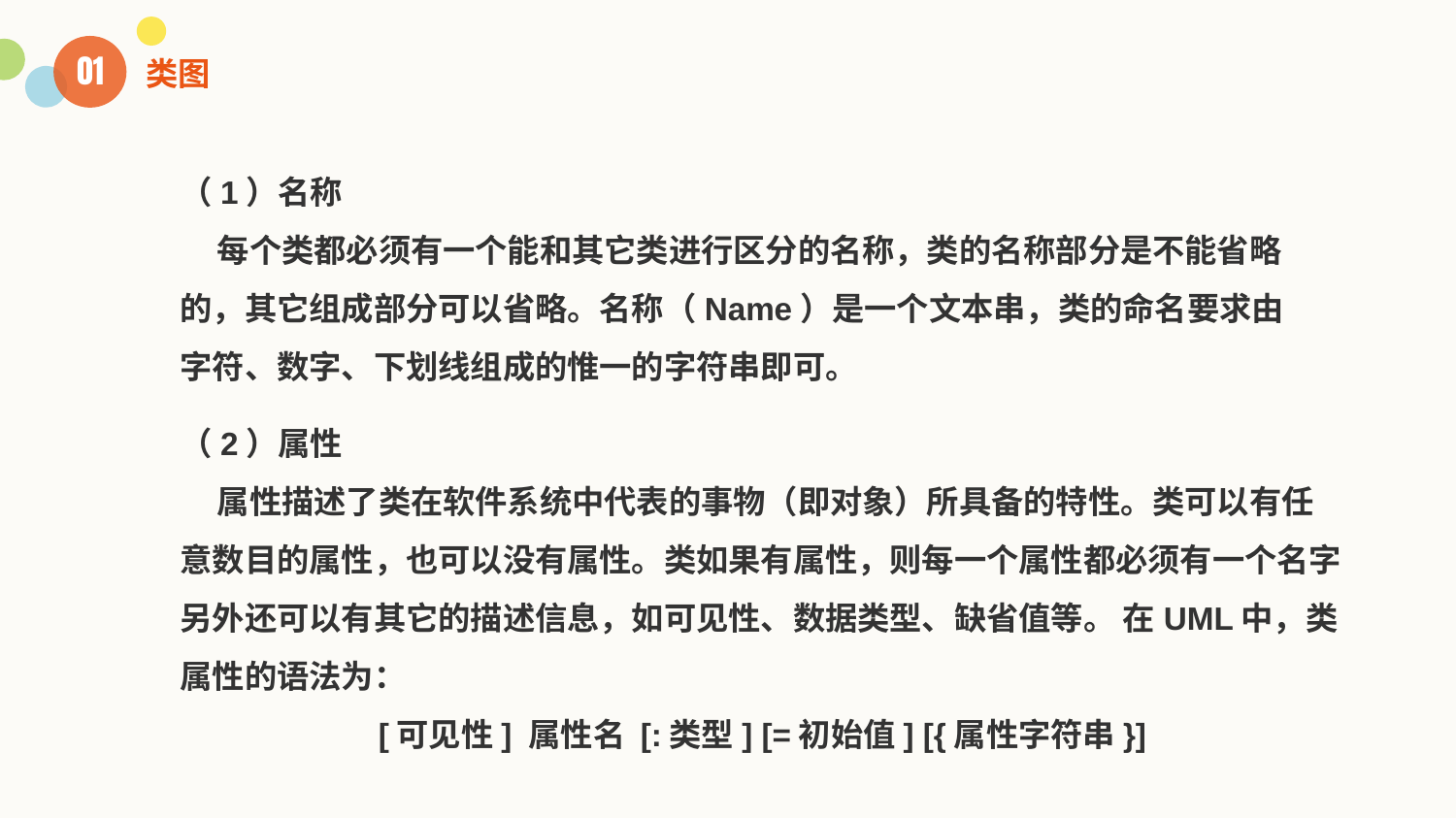

01
类图

（1）名称
    每个类都必须有一个能和其它类进行区分的名称，类的名称部分是不能省略的，其它组成部分可以省略。名称（Name）是一个文本串，类的命名要求由字符、数字、下划线组成的惟一的字符串即可。

（2）属性
    属性描述了类在软件系统中代表的事物（即对象）所具备的特性。类可以有任意数目的属性，也可以没有属性。类如果有属性，则每一个属性都必须有一个名字另外还可以有其它的描述信息，如可见性、数据类型、缺省值等。 在UML中，类属性的语法为：
[可见性] 属性名 [:类型] [=初始值] [{属性字符串}]